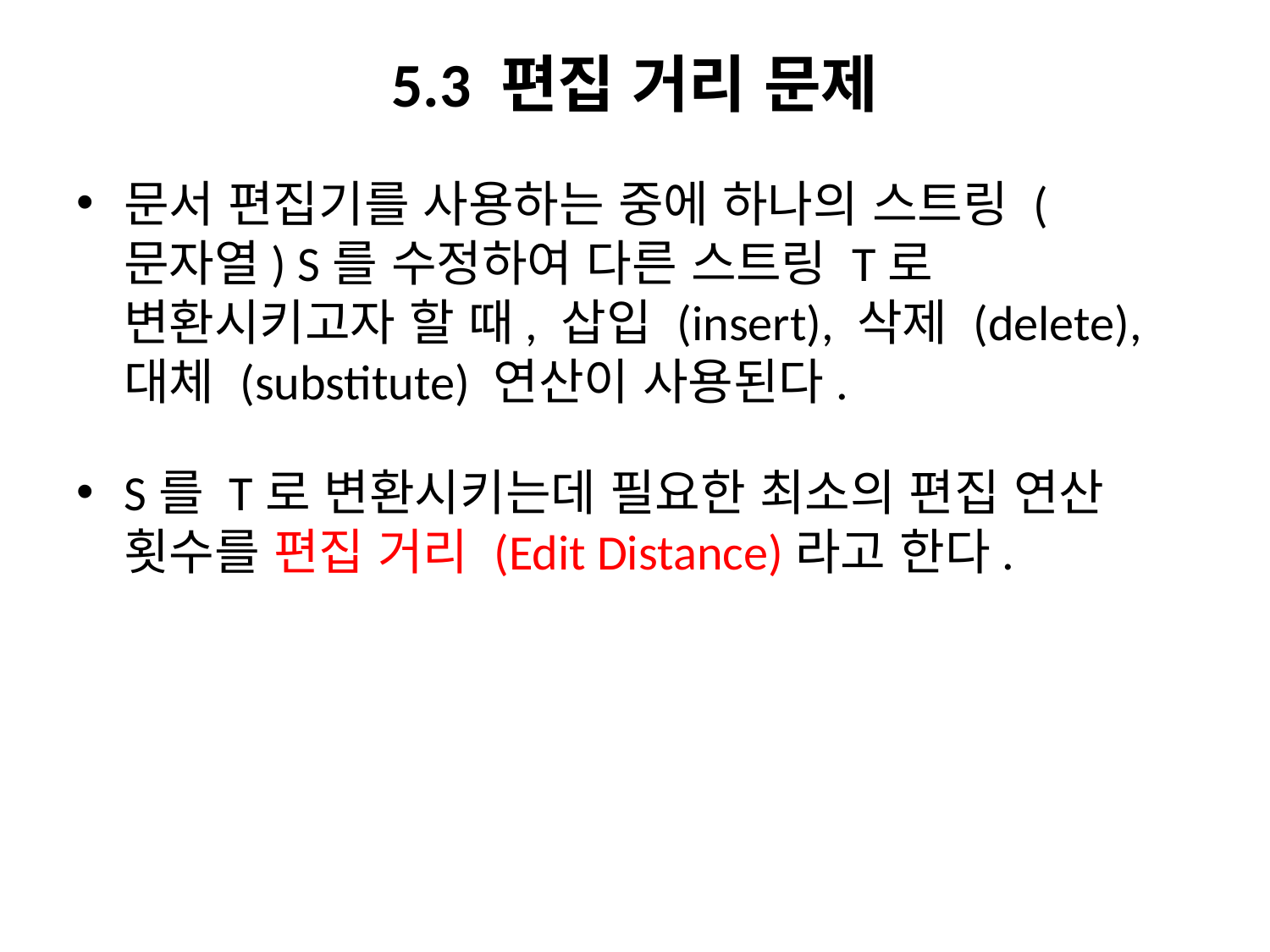

# 5.3 편집 거리 문제
문서 편집기를 사용하는 중에 하나의 스트링 (문자열) S를 수정하여 다른 스트링 T로 변환시키고자 할 때, 삽입 (insert), 삭제 (delete), 대체 (substitute) 연산이 사용된다.
S를 T로 변환시키는데 필요한 최소의 편집 연산 횟수를 편집 거리 (Edit Distance)라고 한다.